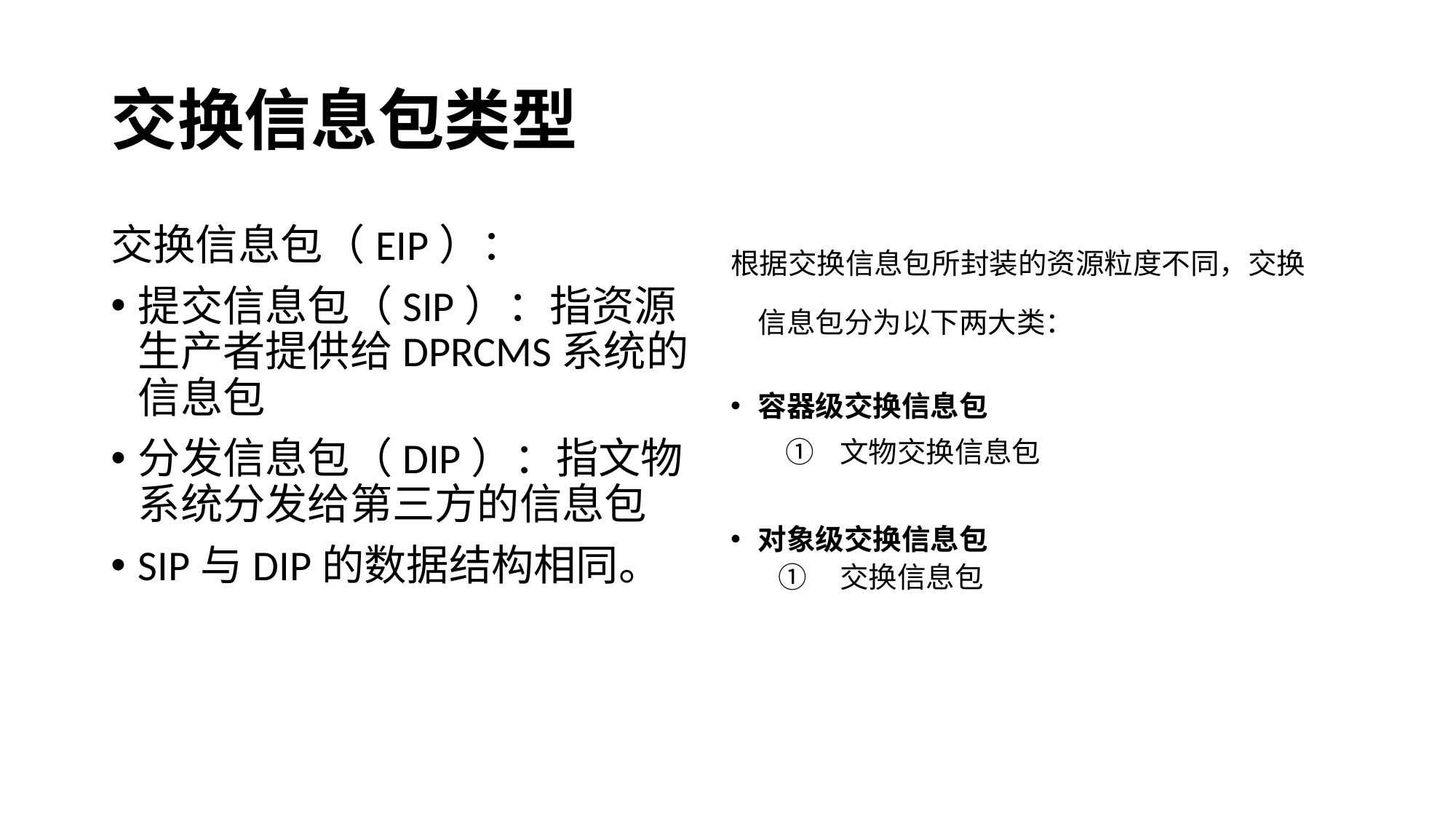

# 交换信息包类型
根据交换信息包所封装的资源粒度不同，交换信息包分为以下两大类：
容器级交换信息包
文物交换信息包
对象级交换信息包
交换信息包

交换信息包（EIP）：
提交信息包（SIP）：指资源生产者提供给DPRCMS系统的信息包
分发信息包（DIP）：指文物系统分发给第三方的信息包
SIP与DIP的数据结构相同。